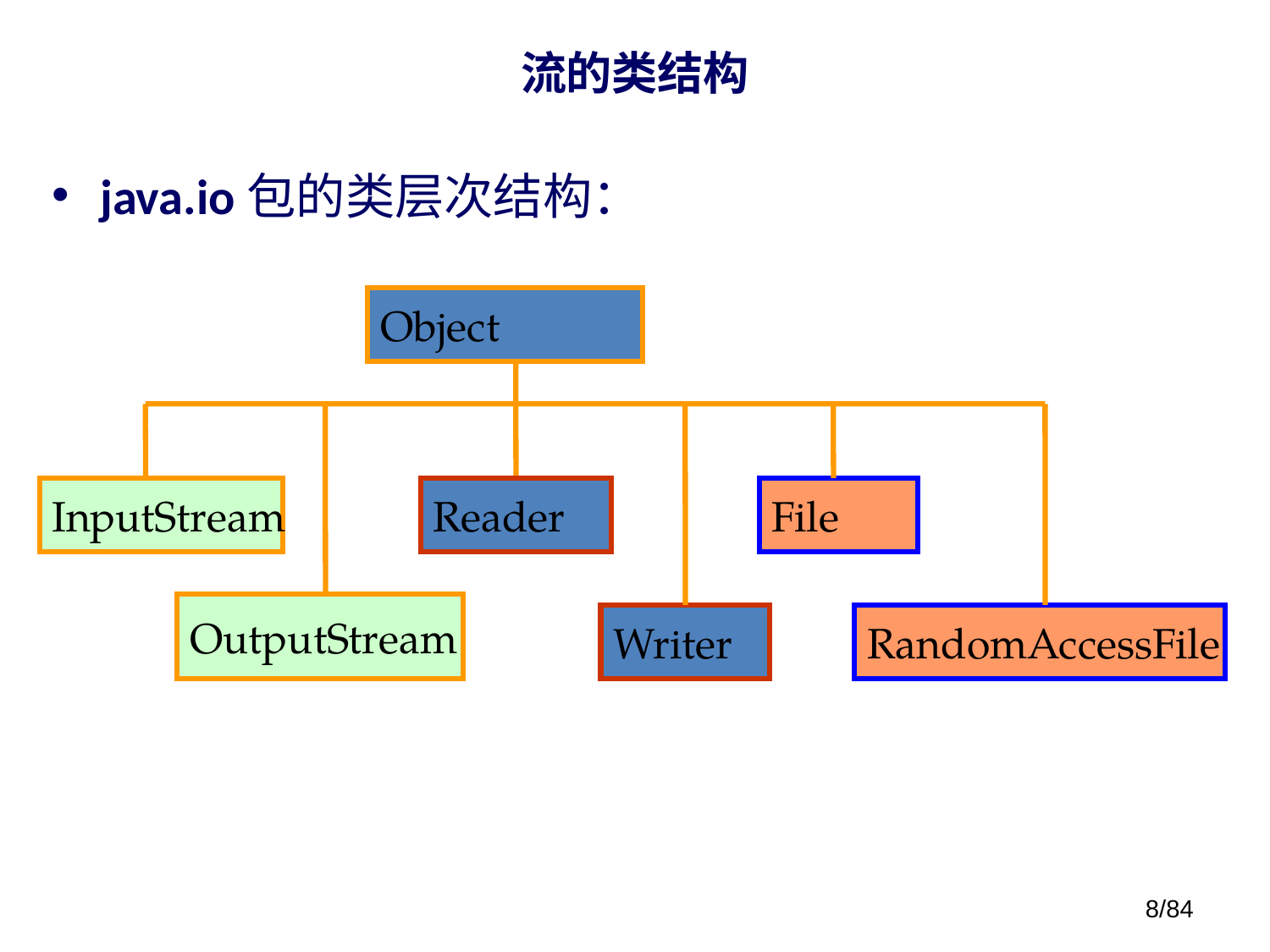

流的类结构
java.io包的类层次结构：
Object

InputStream
Reader
File
OutputStream
Writer
RandomAccessFile
8/84